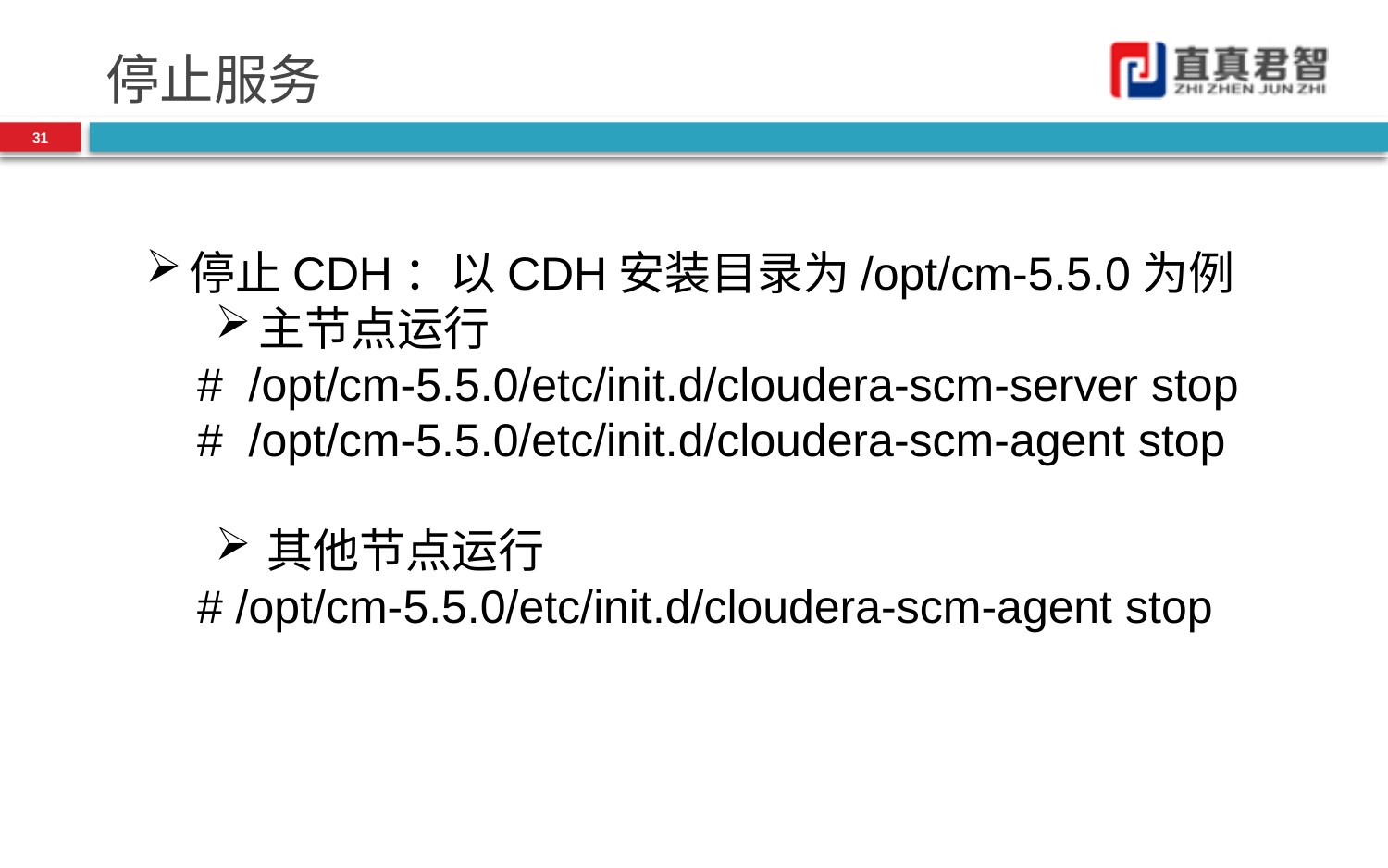

# 停止服务
31
停止CDH：以CDH安装目录为/opt/cm-5.5.0为例
主节点运行
    #  /opt/cm-5.5.0/etc/init.d/cloudera-scm-server stop
    #  /opt/cm-5.5.0/etc/init.d/cloudera-scm-agent stop

其他节点运行
    # /opt/cm-5.5.0/etc/init.d/cloudera-scm-agent stop